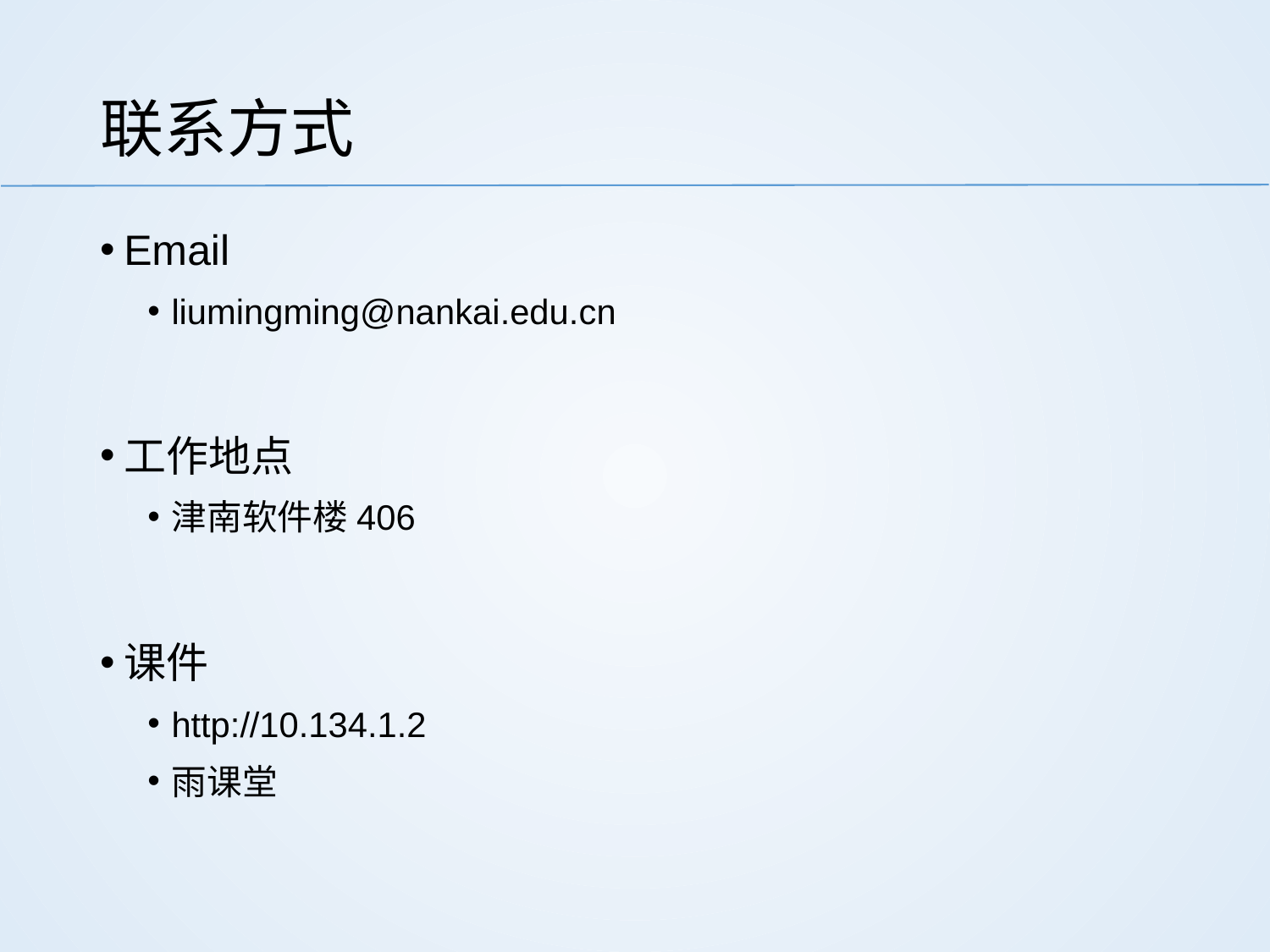

# 联系方式
Email
liumingming@nankai.edu.cn

工作地点
津南软件楼406

课件
http://10.134.1.2
雨课堂
5